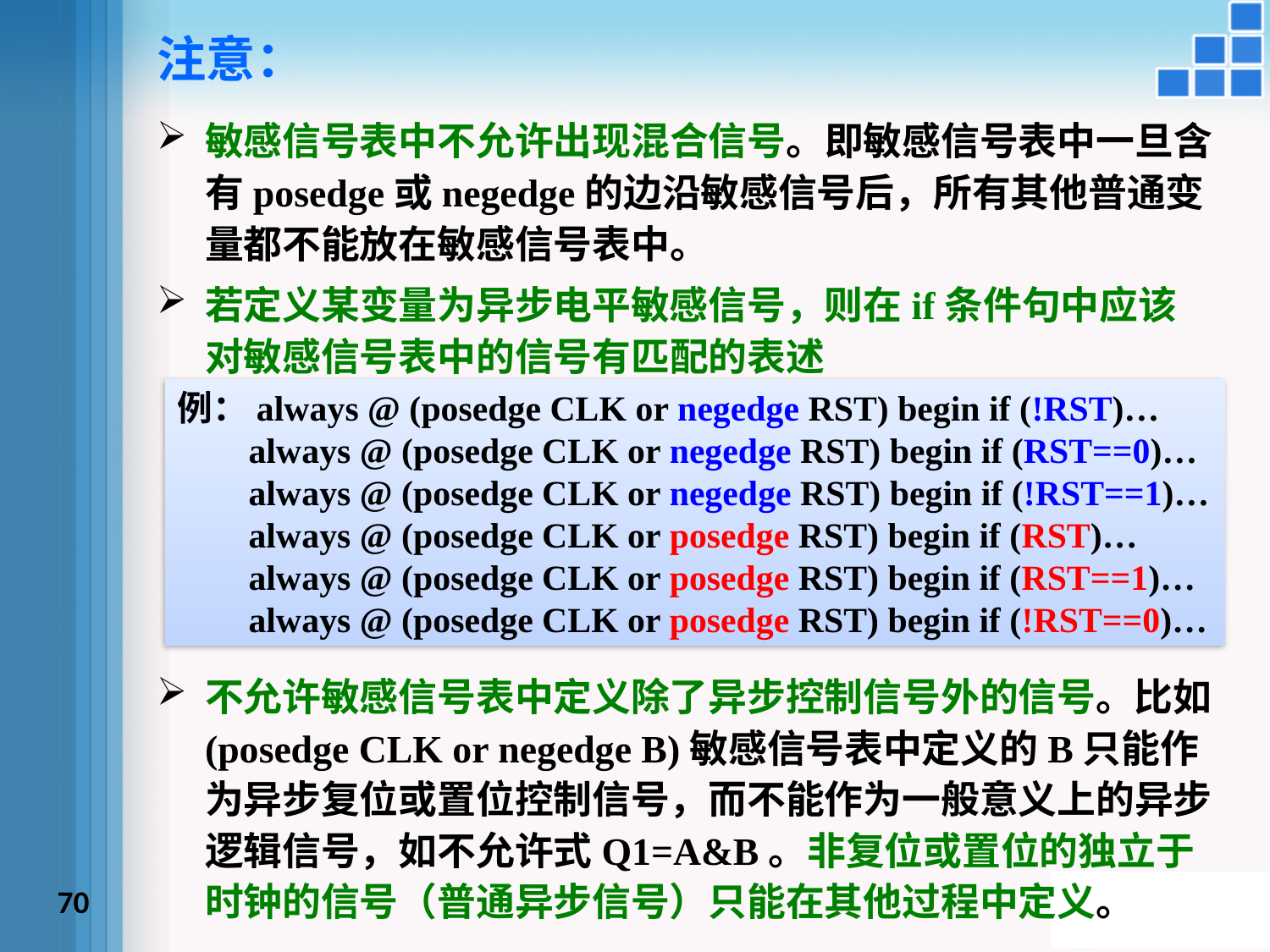

注意：
敏感信号表中不允许出现混合信号。即敏感信号表中一旦含有posedge或negedge的边沿敏感信号后，所有其他普通变量都不能放在敏感信号表中。
若定义某变量为异步电平敏感信号，则在if条件句中应该对敏感信号表中的信号有匹配的表述

不允许敏感信号表中定义除了异步控制信号外的信号。比如(posedge CLK or negedge B)敏感信号表中定义的B只能作为异步复位或置位控制信号，而不能作为一般意义上的异步逻辑信号，如不允许式Q1=A&B。非复位或置位的独立于时钟的信号（普通异步信号）只能在其他过程中定义。
例：always @ (posedge CLK or negedge RST) begin if (!RST)…
        always @ (posedge CLK or negedge RST) begin if (RST==0)…
        always @ (posedge CLK or negedge RST) begin if (!RST==1)…
        always @ (posedge CLK or posedge RST) begin if (RST)…
        always @ (posedge CLK or posedge RST) begin if (RST==1)…
        always @ (posedge CLK or posedge RST) begin if (!RST==0)…

70